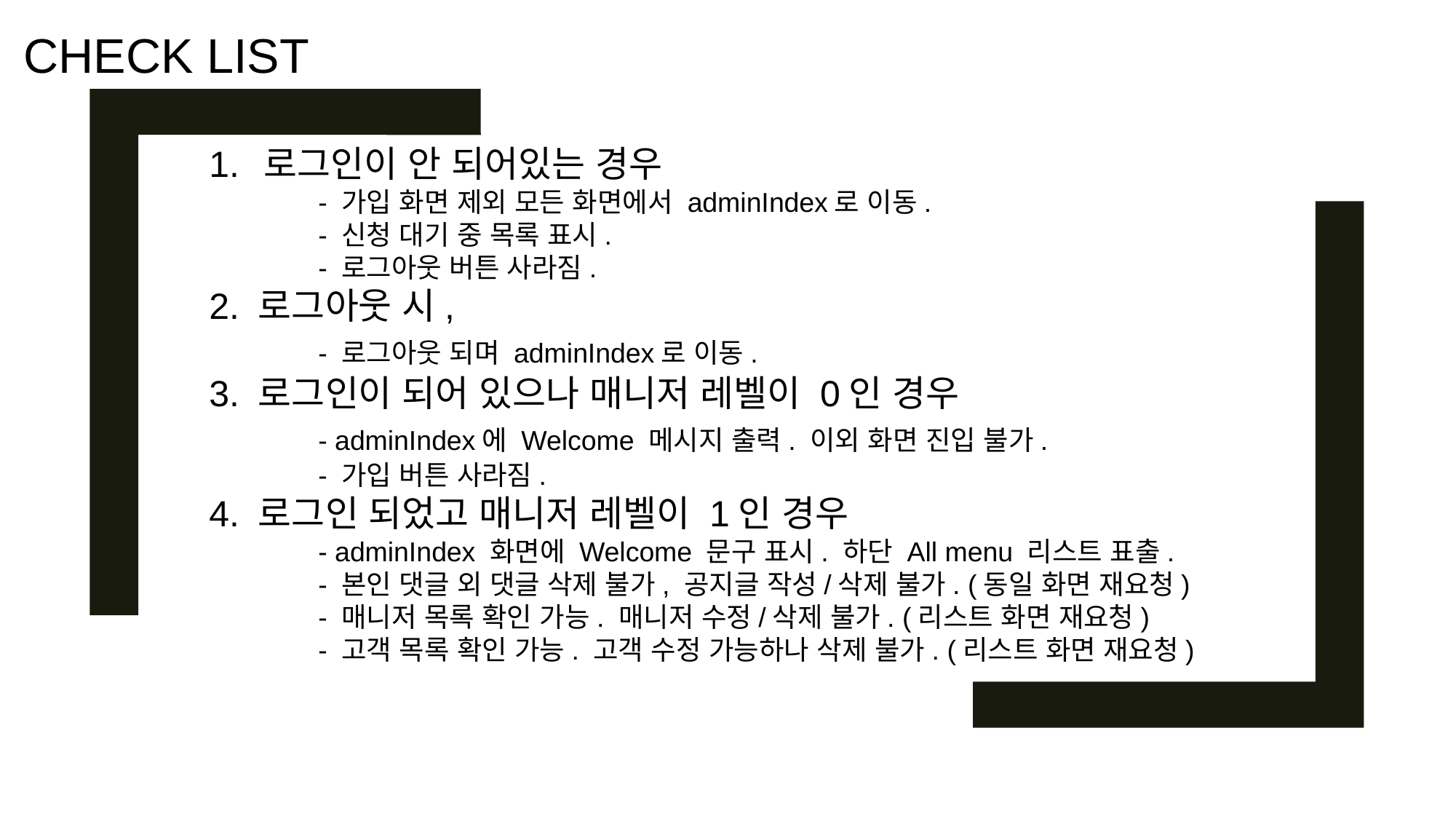

CHECK LIST
로그인이 안 되어있는 경우
	- 가입 화면 제외 모든 화면에서 adminIndex로 이동.
	- 신청 대기 중 목록 표시.
	- 로그아웃 버튼 사라짐.
2. 로그아웃 시,
	- 로그아웃 되며 adminIndex로 이동.
3. 로그인이 되어 있으나 매니저 레벨이 0인 경우
	- adminIndex에 Welcome 메시지 출력. 이외 화면 진입 불가.
	- 가입 버튼 사라짐.
4. 로그인 되었고 매니저 레벨이 1인 경우
	- adminIndex 화면에 Welcome 문구 표시. 하단 All menu 리스트 표출.
	- 본인 댓글 외 댓글 삭제 불가, 공지글 작성/삭제 불가. (동일 화면 재요청)
	- 매니저 목록 확인 가능. 매니저 수정/삭제 불가. (리스트 화면 재요청)
	- 고객 목록 확인 가능. 고객 수정 가능하나 삭제 불가. (리스트 화면 재요청)